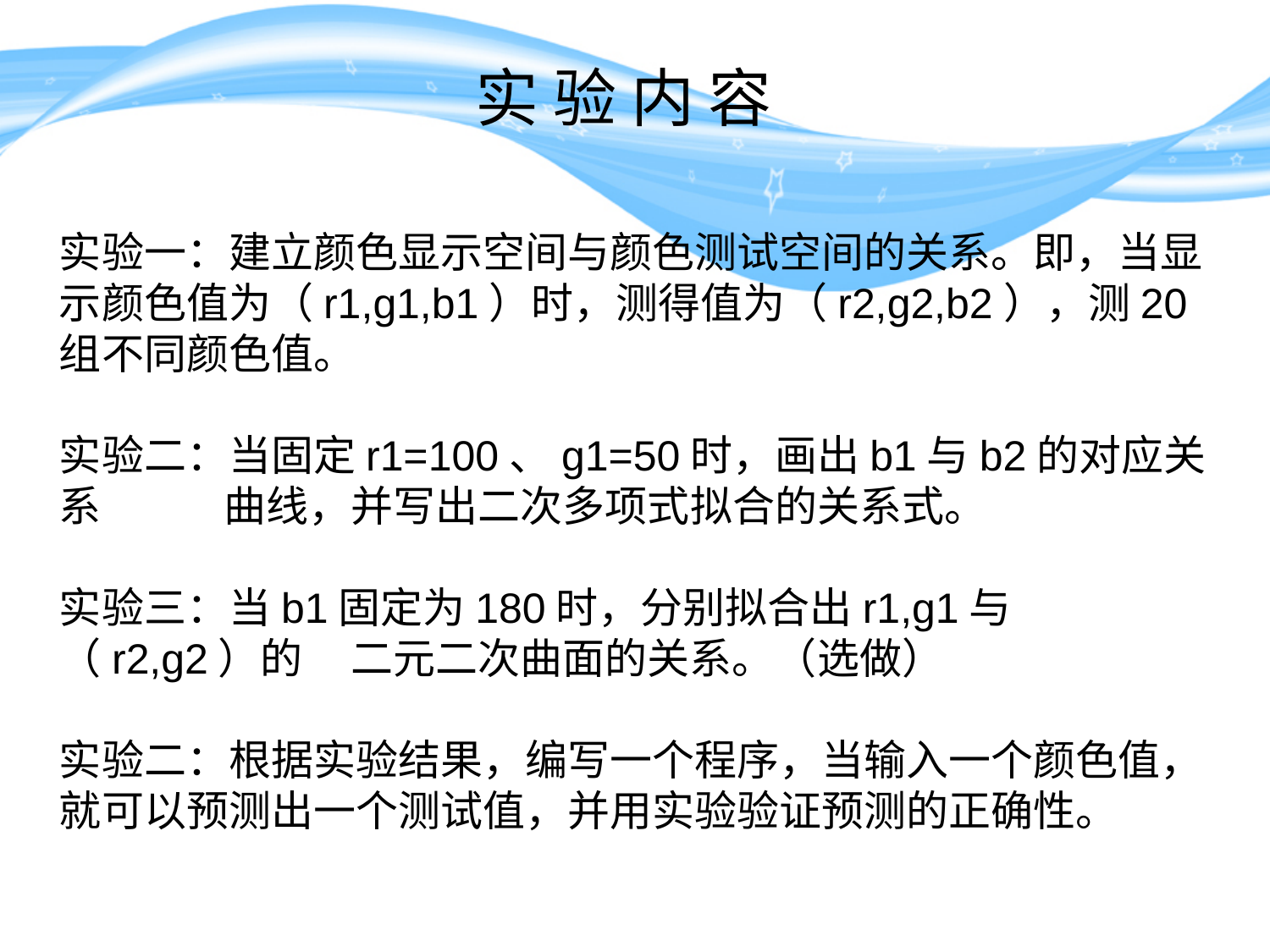

实 验 内 容
实验一：建立颜色显示空间与颜色测试空间的关系。即，当显示颜色值为（r1,g1,b1）时，测得值为（r2,g2,b2），测20组不同颜色值。

实验二：当固定r1=100、g1=50时，画出b1与b2的对应关系	    曲线，并写出二次多项式拟合的关系式。

实验三：当b1固定为180时，分别拟合出r1,g1与（r2,g2）的	    二元二次曲面的关系。（选做）

实验二：根据实验结果，编写一个程序，当输入一个颜色值，就可以预测出一个测试值，并用实验验证预测的正确性。